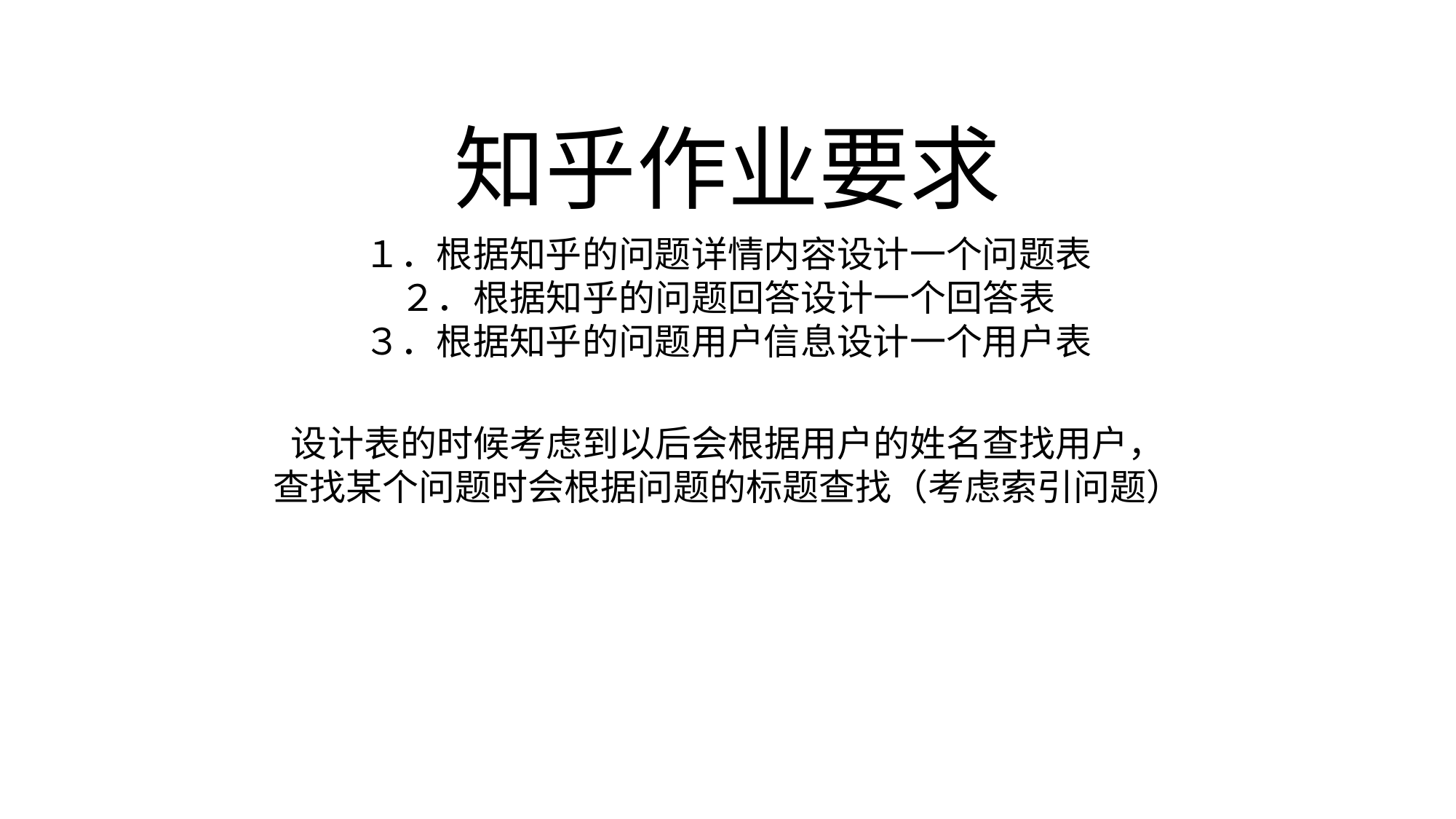

知乎作业要求
１．根据知乎的问题详情内容设计一个问题表
２．根据知乎的问题回答设计一个回答表
３．根据知乎的问题用户信息设计一个用户表

设计表的时候考虑到以后会根据用户的姓名查找用户，
查找某个问题时会根据问题的标题查找（考虑索引问题）